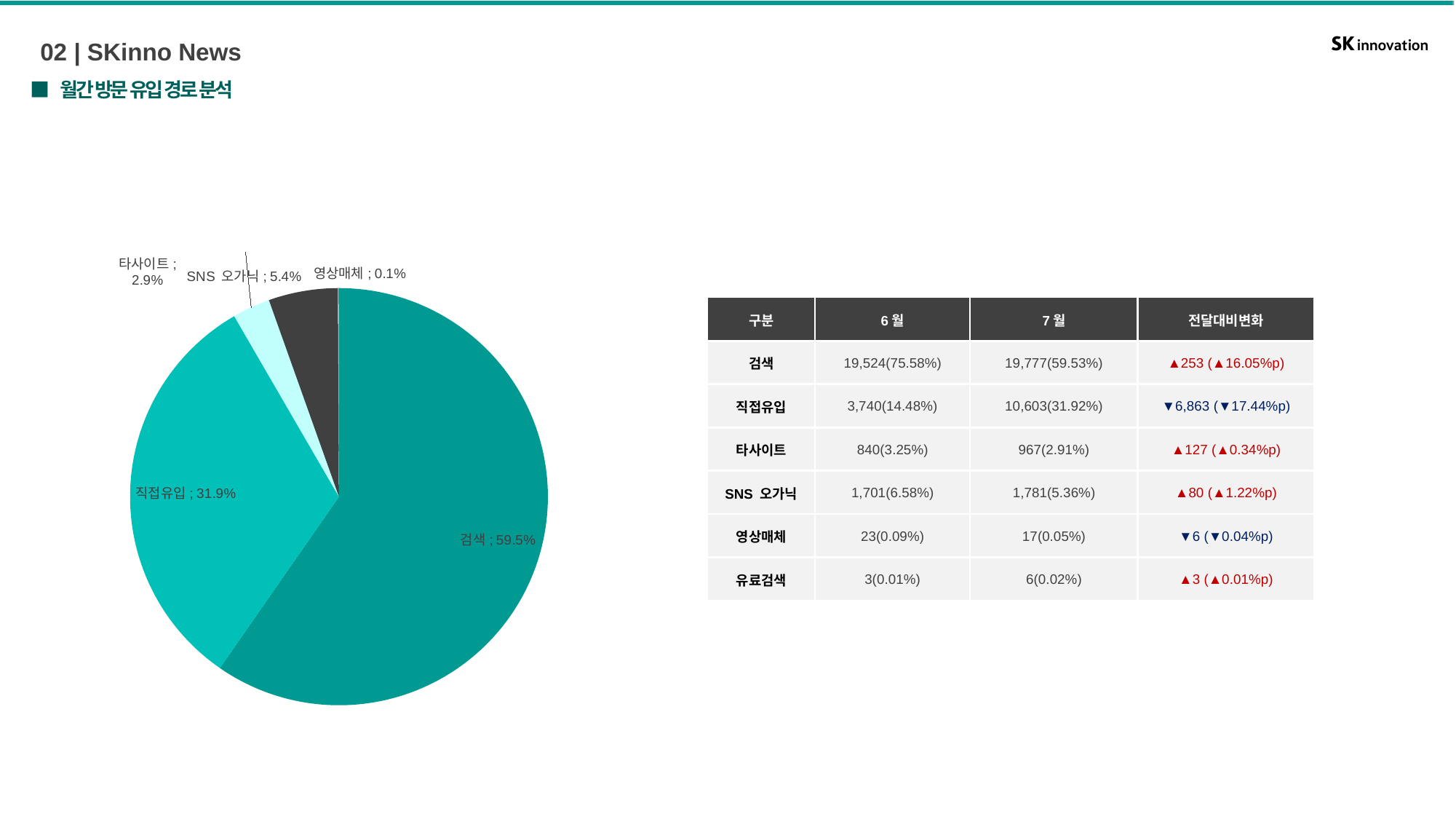

02 | SKinno News
■ 월간 방문 유입 경로 분석

### Chart

| Category |  |
|---|---|
| 검색 | 0.5953341360626129 |
| 직접유입 | 0.31917519566526187 |
| 타사이트 | 0.029108970499698978 |
| SNS 오가닉 | 0.05361228175797712 |
| 영상매체 | 0.0005117399157134256 |
| 유료검색 | 0.0001806140878988561 |
| 구분 | 6월 | 7월 | 전달대비변화 |
| --- | --- | --- | --- |
| 검색 | 19,524(75.58%) | 19,777(59.53%) | ▲253 (▲16.05%p) |
| 직접유입 | 3,740(14.48%) | 10,603(31.92%) | ▼6,863 (▼17.44%p) |
| 타사이트 | 840(3.25%) | 967(2.91%) | ▲127 (▲0.34%p) |
| SNS 오가닉 | 1,701(6.58%) | 1,781(5.36%) | ▲80 (▲1.22%p) |
| 영상매체 | 23(0.09%) | 17(0.05%) | ▼6 (▼0.04%p) |
| 유료검색 | 3(0.01%) | 6(0.02%) | ▲3 (▲0.01%p) |